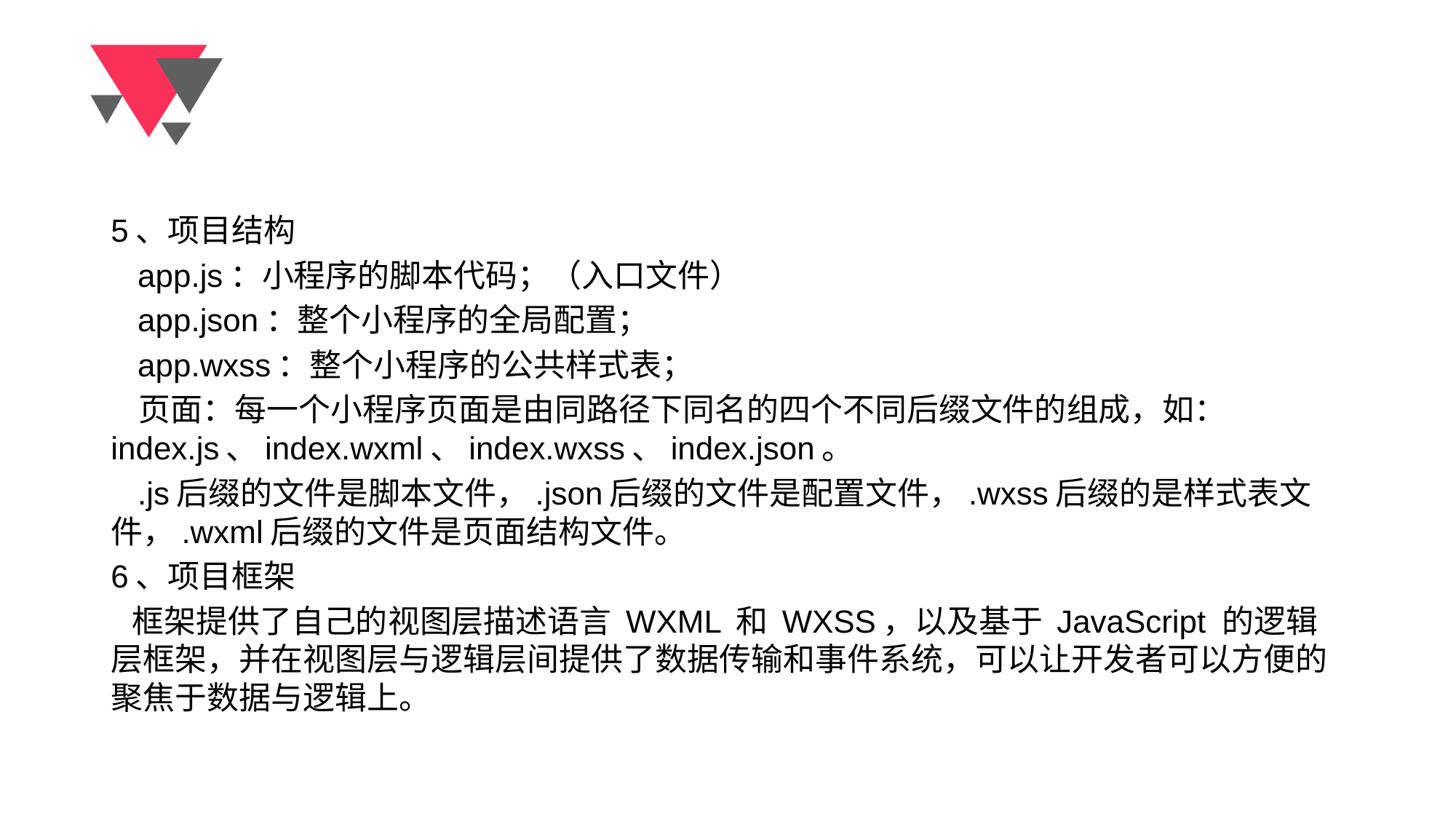

5、项目结构
   app.js：小程序的脚本代码；（入口文件）
   app.json：整个小程序的全局配置；
   app.wxss：整个小程序的公共样式表；
   页面：每一个小程序页面是由同路径下同名的四个不同后缀文件的组成，如：index.js、index.wxml、index.wxss、index.json。
   .js后缀的文件是脚本文件，.json后缀的文件是配置文件，.wxss后缀的是样式表文件，.wxml后缀的文件是页面结构文件。
6、项目框架
  框架提供了自己的视图层描述语言 WXML 和 WXSS，以及基于 JavaScript 的逻辑层框架，并在视图层与逻辑层间提供了数据传输和事件系统，可以让开发者可以方便的聚焦于数据与逻辑上。